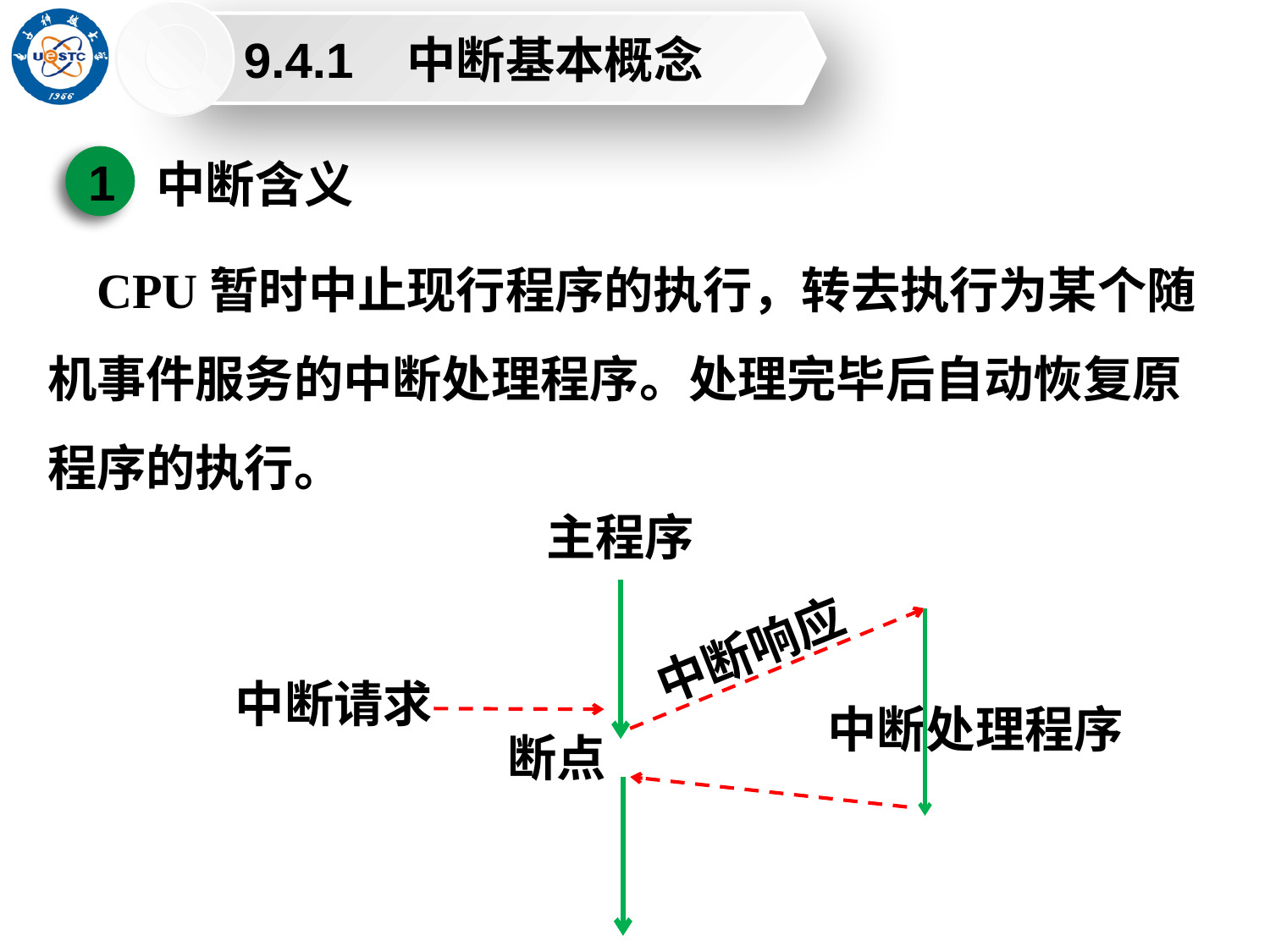

9.4.1   中断基本概念

1
中断含义
    CPU暂时中止现行程序的执行，转去执行为某个随机事件服务的中断处理程序。处理完毕后自动恢复原程序的执行。
主程序
中断响应
中断请求
中断处理程序
断点